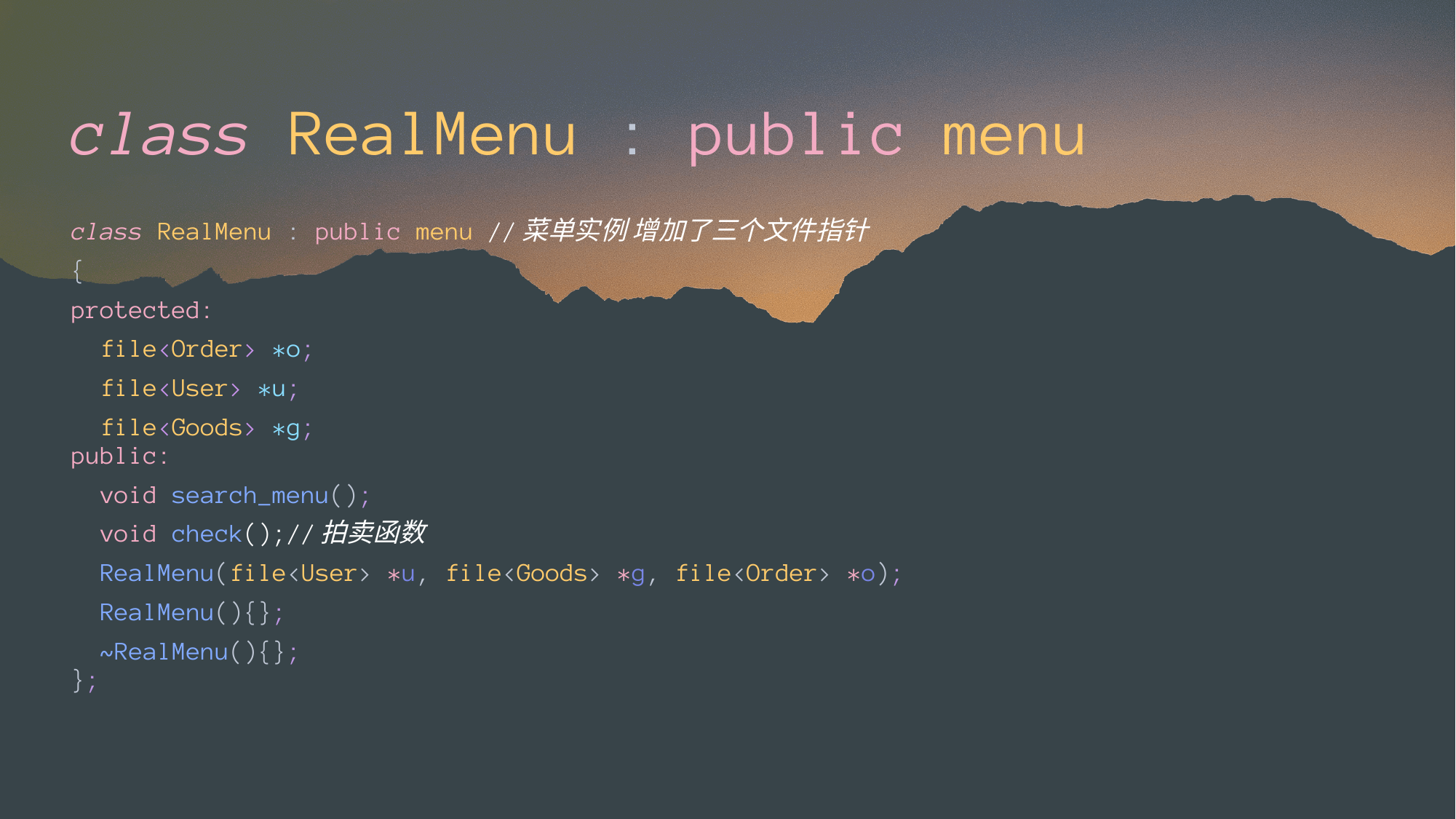

# class RealMenu : public menu
class RealMenu : public menu //菜单实例 增加了三个文件指针
{
protected:
  file<Order> *o;
  file<User> *u;
  file<Goods> *g;
public:
  void search_menu();
  void check();//拍卖函数
  RealMenu(file<User> *u, file<Goods> *g, file<Order> *o);
  RealMenu(){};
  ~RealMenu(){};
};